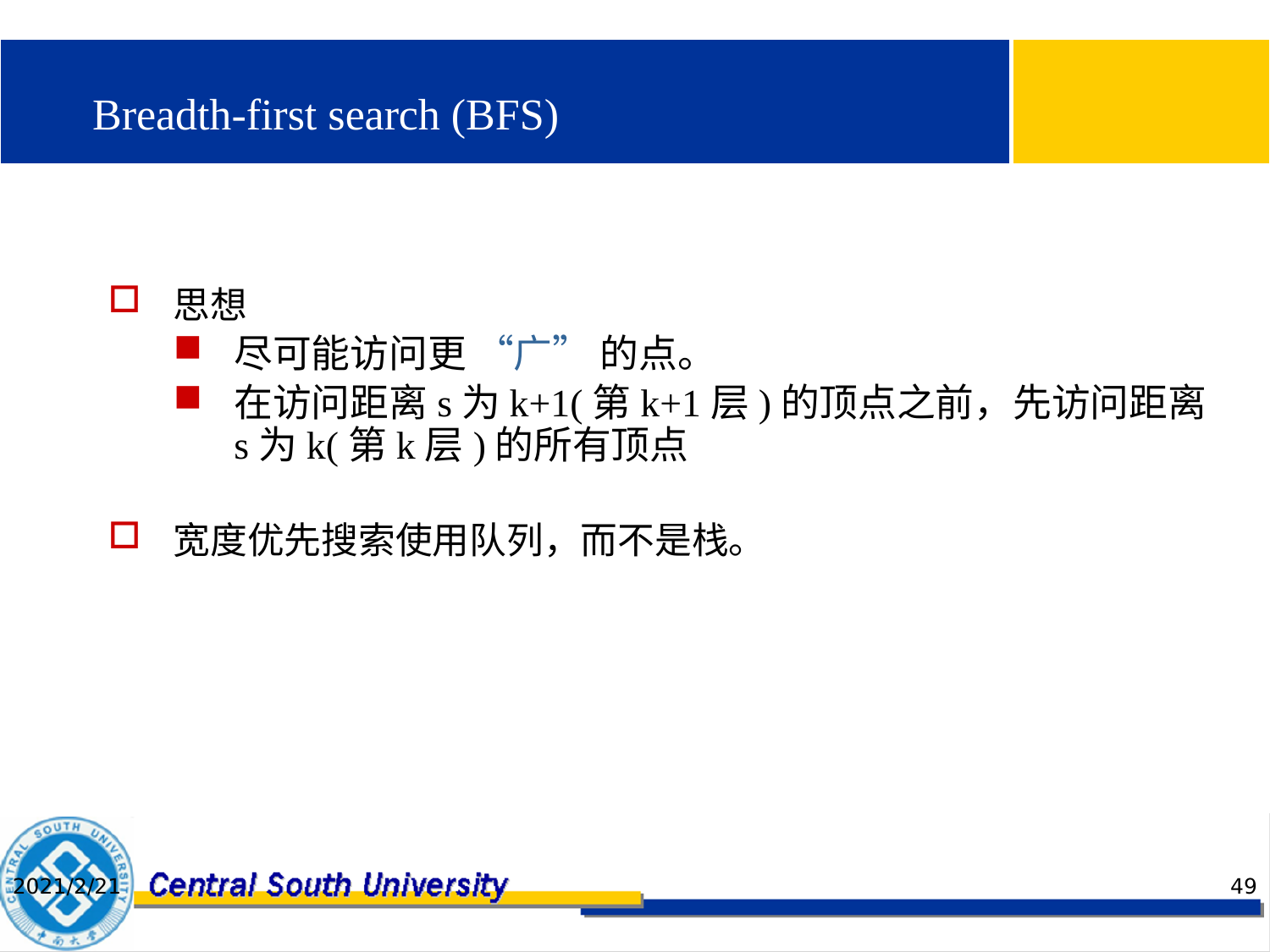

# Breadth-first search (BFS)
思想
尽可能访问更 “广” 的点。
在访问距离s为k+1(第k+1层)的顶点之前，先访问距离s为k(第k层)的所有顶点

宽度优先搜索使用队列，而不是栈。
2021/2/21
49